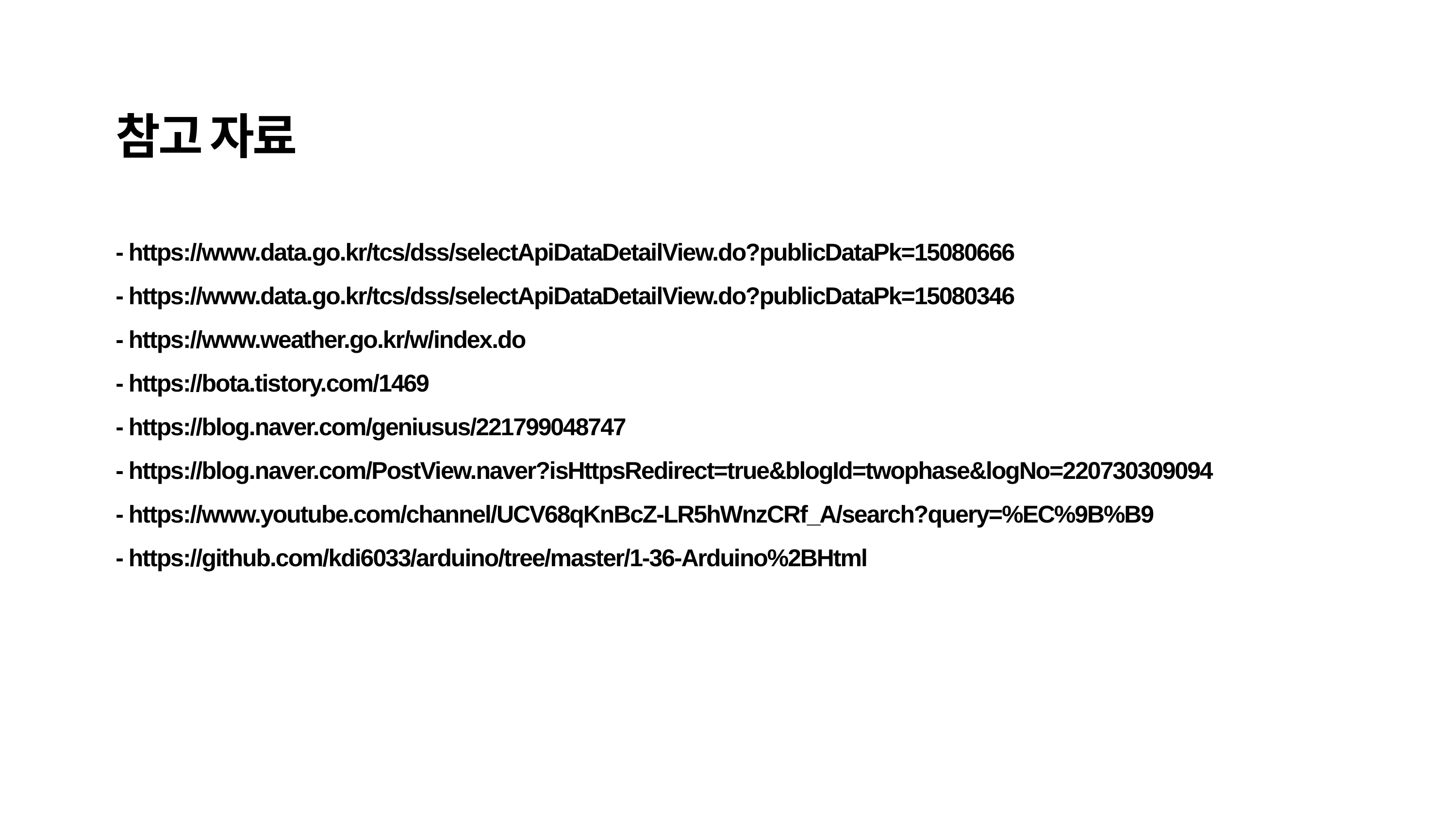

GPS를 이용한 실시간 버스정보알리미
참고 자료

- https://www.data.go.kr/tcs/dss/selectApiDataDetailView.do?publicDataPk=15080666
- https://www.data.go.kr/tcs/dss/selectApiDataDetailView.do?publicDataPk=15080346
- https://www.weather.go.kr/w/index.do
- https://bota.tistory.com/1469
- https://blog.naver.com/geniusus/221799048747
- https://blog.naver.com/PostView.naver?isHttpsRedirect=true&blogId=twophase&logNo=220730309094
- https://www.youtube.com/channel/UCV68qKnBcZ-LR5hWnzCRf_A/search?query=%EC%9B%B9
- https://github.com/kdi6033/arduino/tree/master/1-36-Arduino%2BHtml